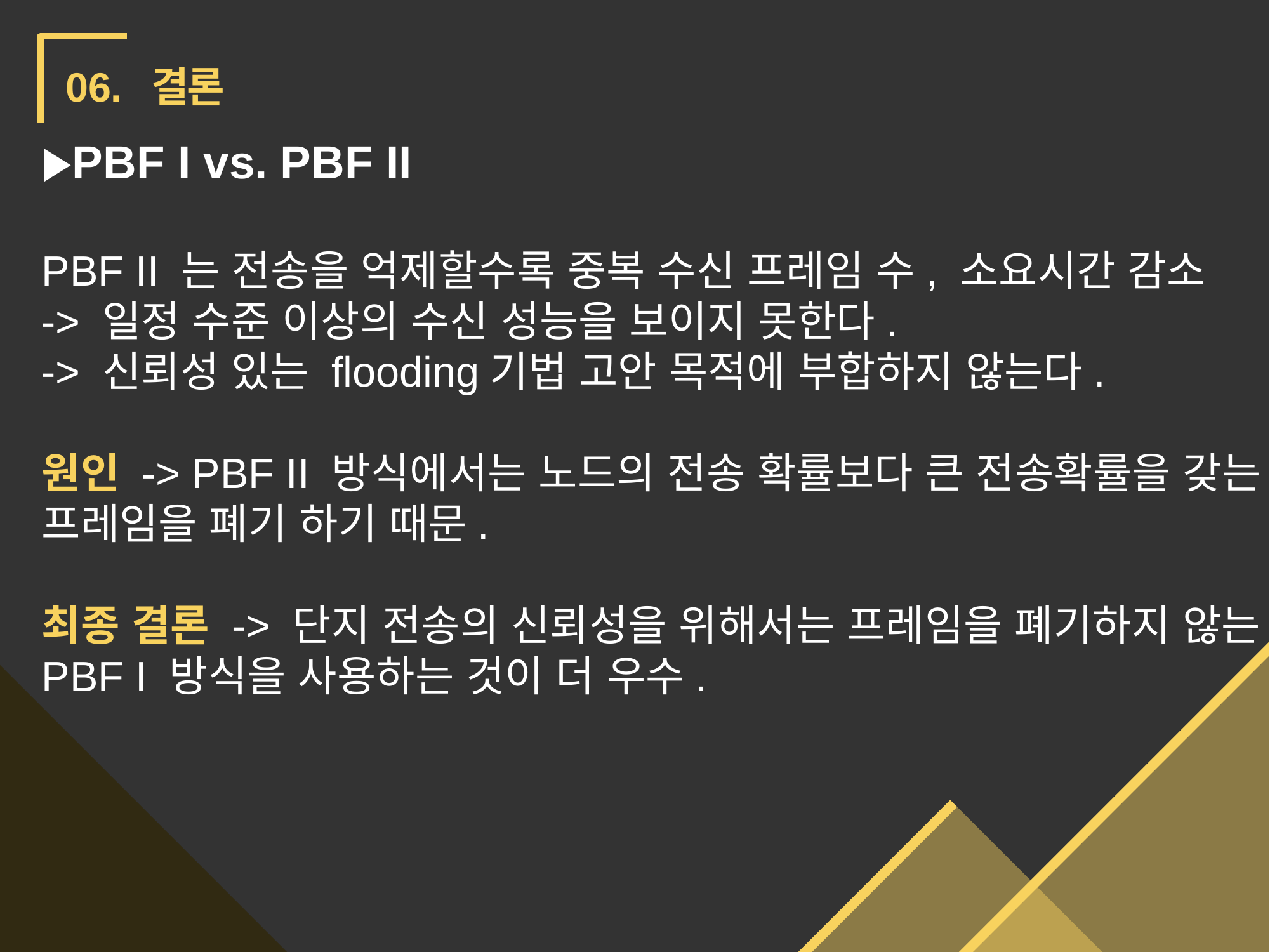

06.  결론

▶PBF I vs. PBF II

PBF II 는 전송을 억제할수록 중복 수신 프레임 수, 소요시간 감소
-> 일정 수준 이상의 수신 성능을 보이지 못한다.
-> 신뢰성 있는 flooding기법 고안 목적에 부합하지 않는다.

원인 -> PBF II 방식에서는 노드의 전송 확률보다 큰 전송확률을 갖는 프레임을 폐기 하기 때문.

최종 결론 -> 단지 전송의 신뢰성을 위해서는 프레임을 폐기하지 않는 PBF I 방식을 사용하는 것이 더 우수.